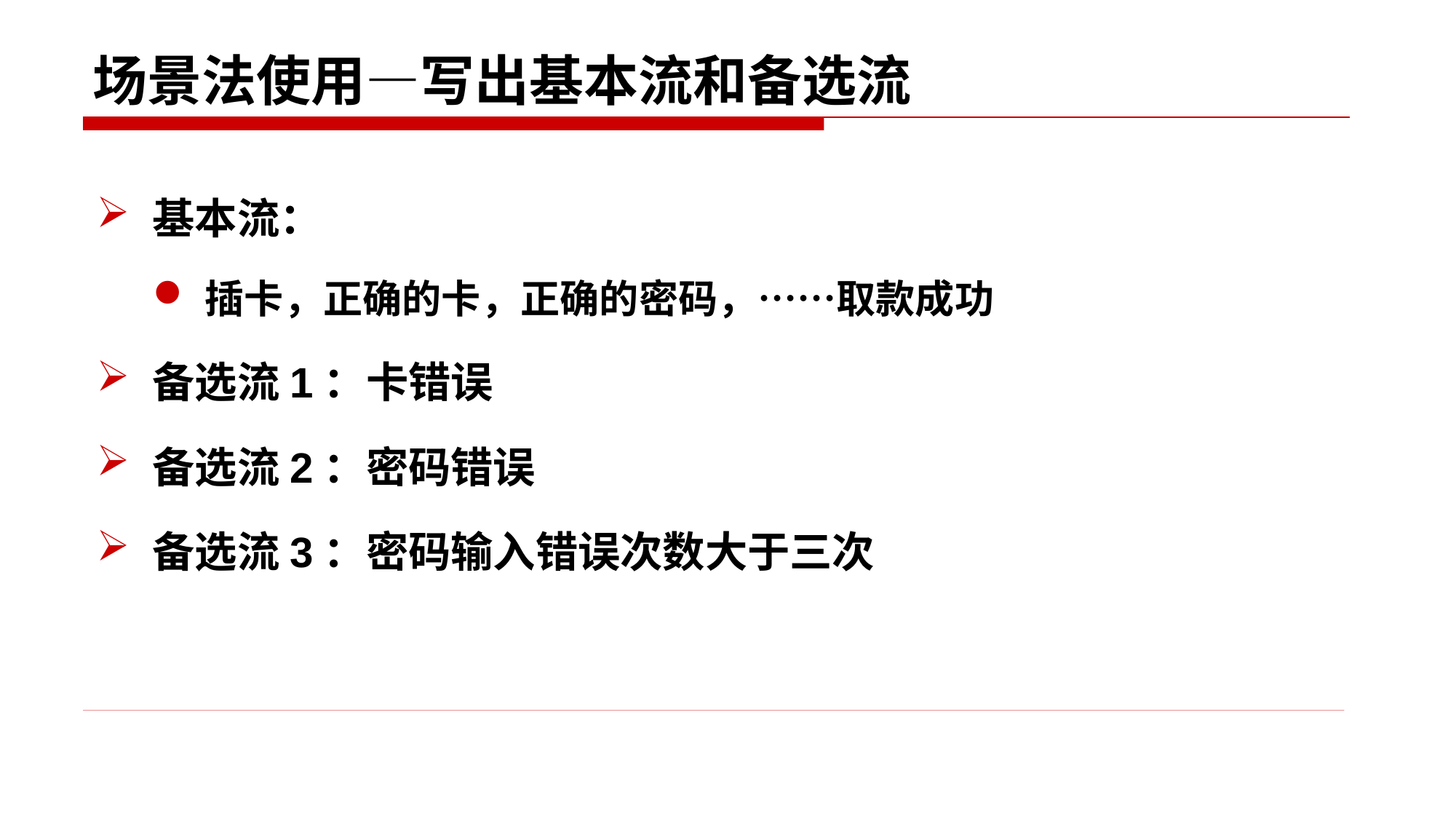

# 场景法使用—写出基本流和备选流
基本流：
插卡，正确的卡，正确的密码，……取款成功
备选流1：卡错误
备选流2：密码错误
备选流3：密码输入错误次数大于三次